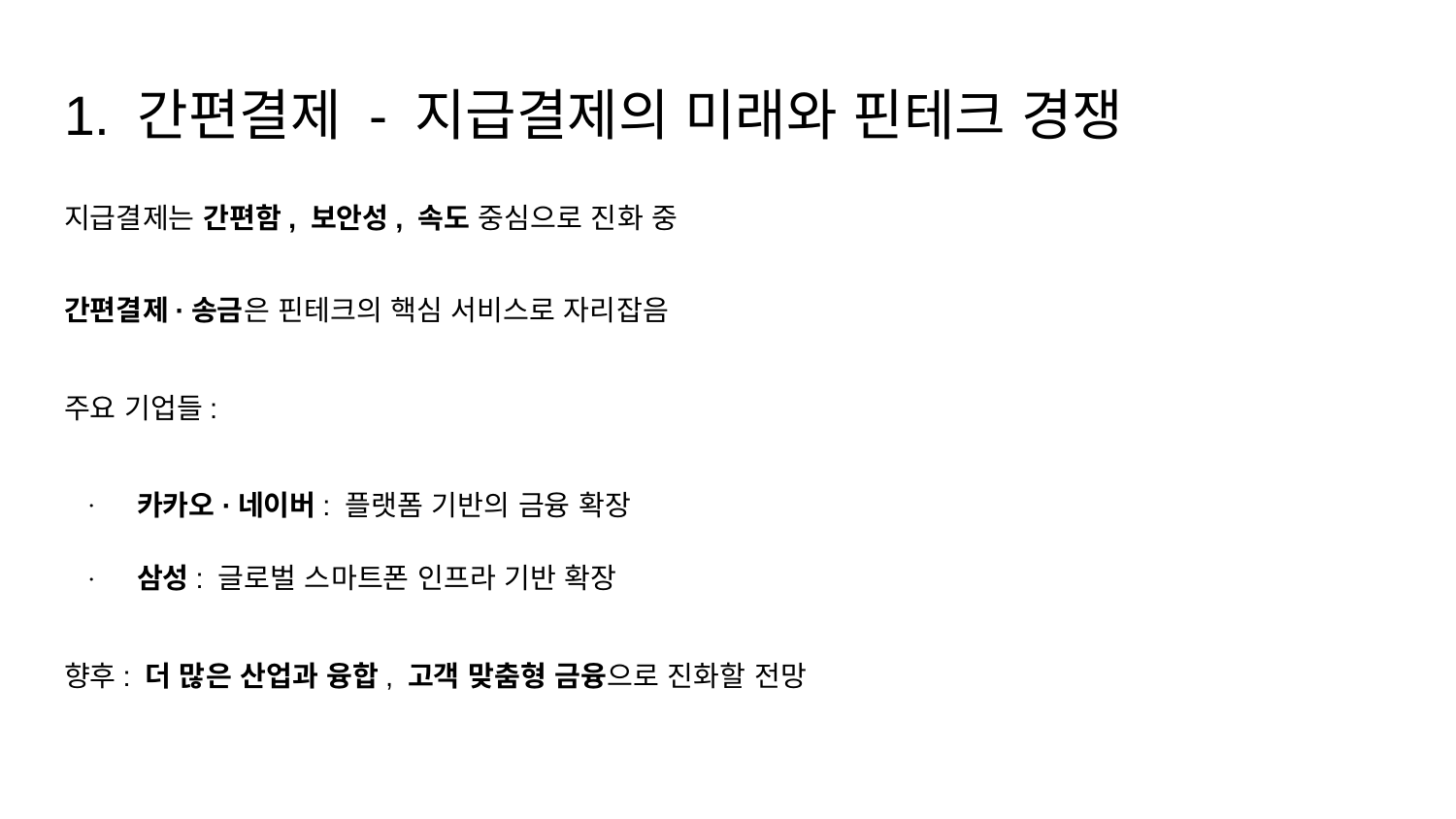

# 1. 간편결제 - 지급결제의 미래와 핀테크 경쟁
지급결제는 간편함, 보안성, 속도 중심으로 진화 중
간편결제·송금은 핀테크의 핵심 서비스로 자리잡음
주요 기업들:
카카오·네이버: 플랫폼 기반의 금융 확장
삼성: 글로벌 스마트폰 인프라 기반 확장
향후: 더 많은 산업과 융합, 고객 맞춤형 금융으로 진화할 전망